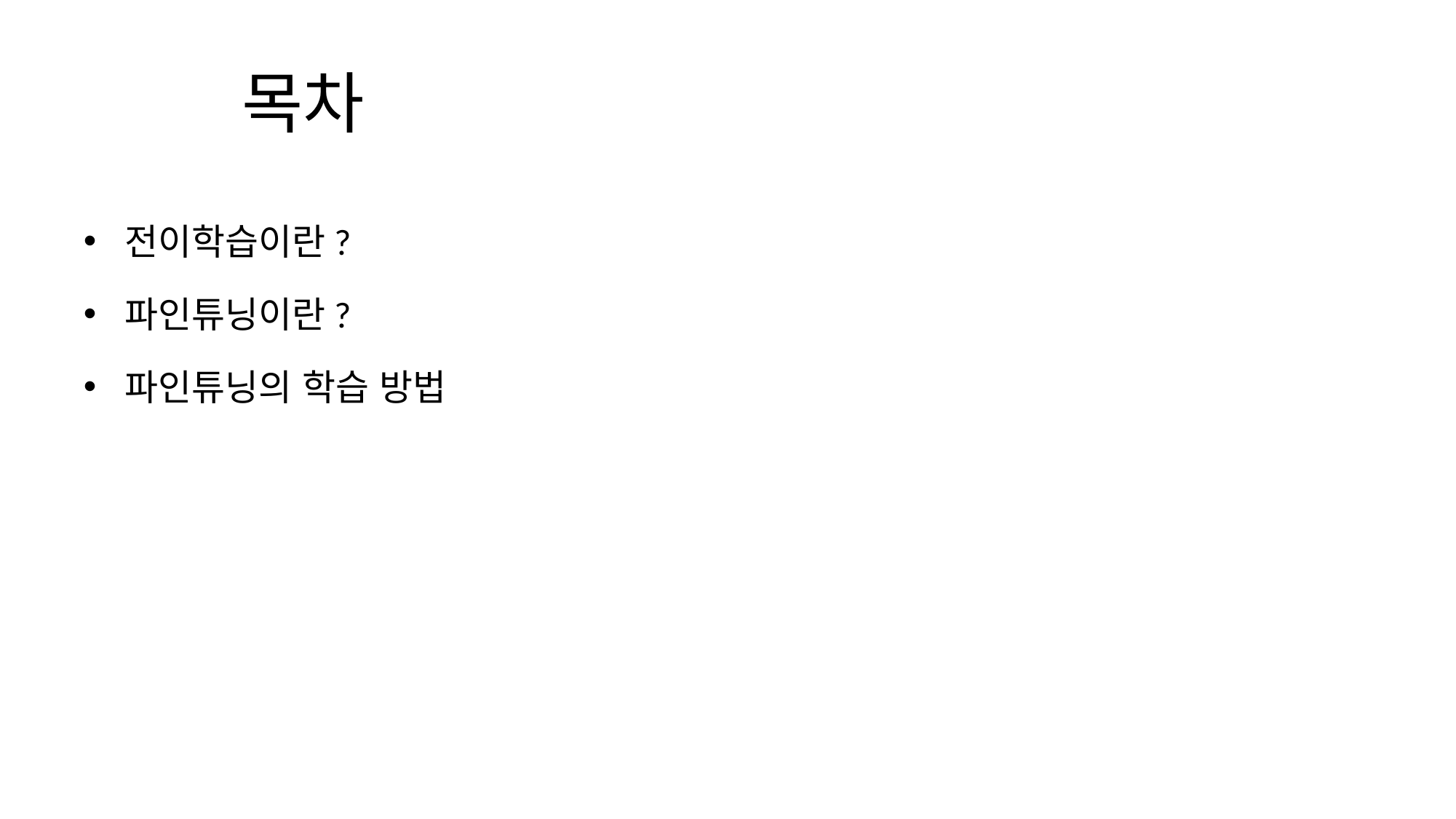

# 목차
전이학습이란?
파인튜닝이란?
파인튜닝의 학습 방법